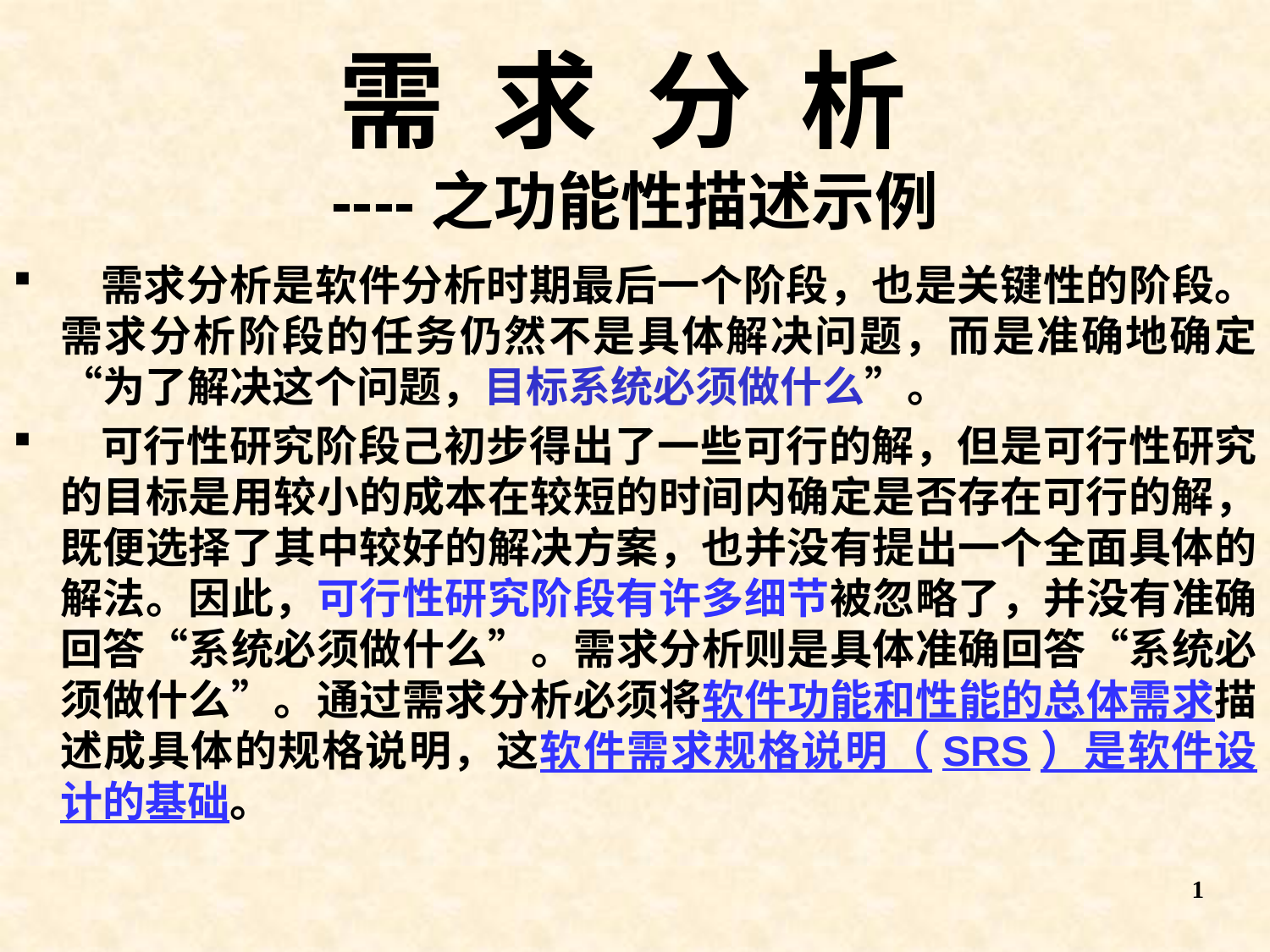

# 需  求  分  析 ----之功能性描述示例
   需求分析是软件分析时期最后一个阶段，也是关键性的阶段。需求分析阶段的任务仍然不是具体解决问题，而是准确地确定“为了解决这个问题，目标系统必须做什么”。
   可行性研究阶段己初步得出了一些可行的解，但是可行性研究的目标是用较小的成本在较短的时间内确定是否存在可行的解，既便选择了其中较好的解决方案，也并没有提出一个全面具体的解法。因此，可行性研究阶段有许多细节被忽略了，并没有准确回答“系统必须做什么”。需求分析则是具体准确回答“系统必须做什么”。通过需求分析必须将软件功能和性能的总体需求描述成具体的规格说明，这软件需求规格说明（SRS）是软件设计的基础。
1